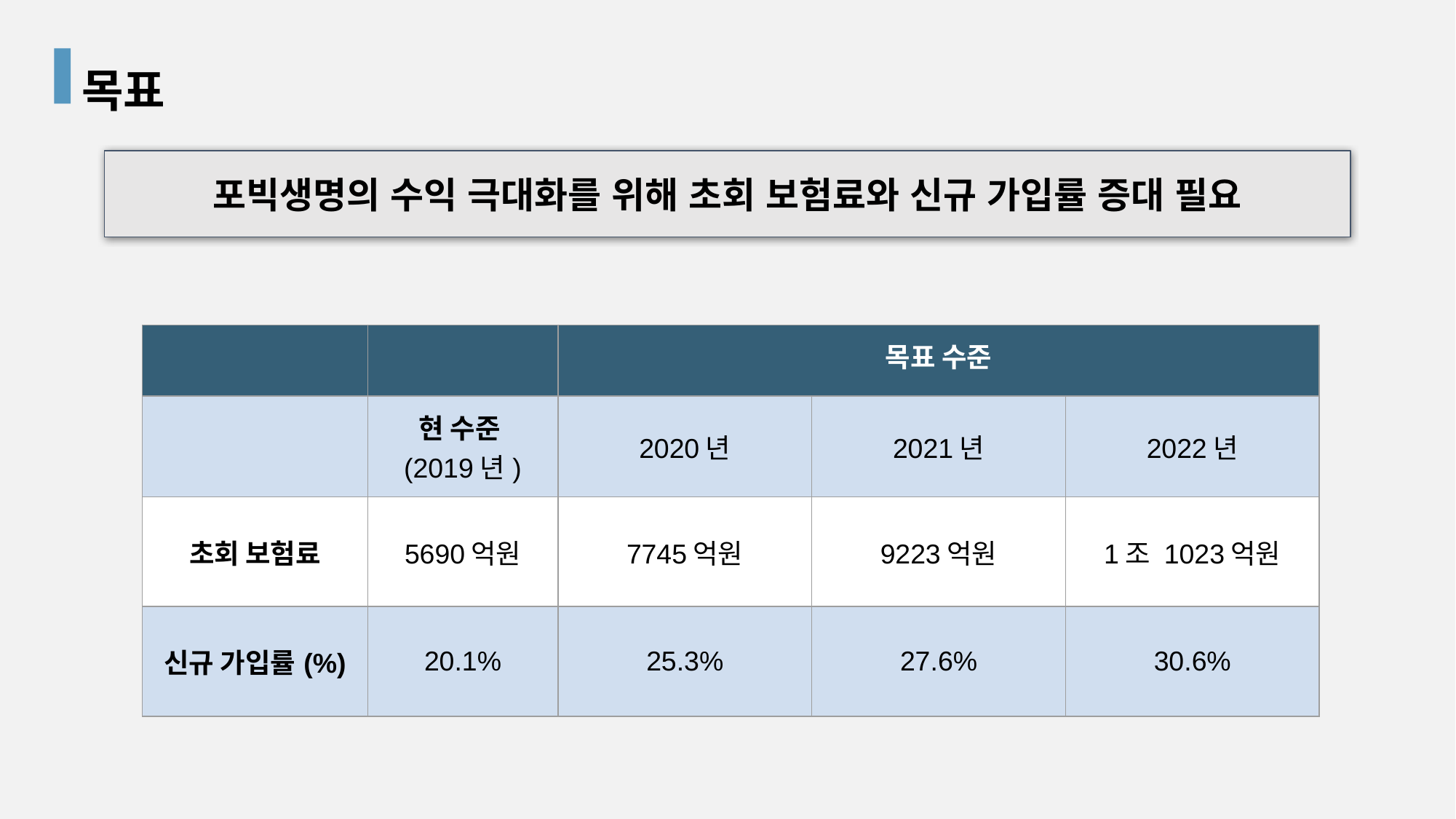

목표

포빅생명의 수익 극대화를 위해 초회 보험료와 신규 가입률 증대 필요
|  |  | 목표 수준 |  |  |
| --- | --- | --- | --- | --- |
|  | 현 수준 (2019년) | 2020년 | 2021년 | 2022년 |
| 초회 보험료 | 5690억원 | 7745억원 | 9223억원 | 1조 1023억원 |
| 신규 가입률(%) | 20.1% | 25.3% | 27.6% | 30.6% |